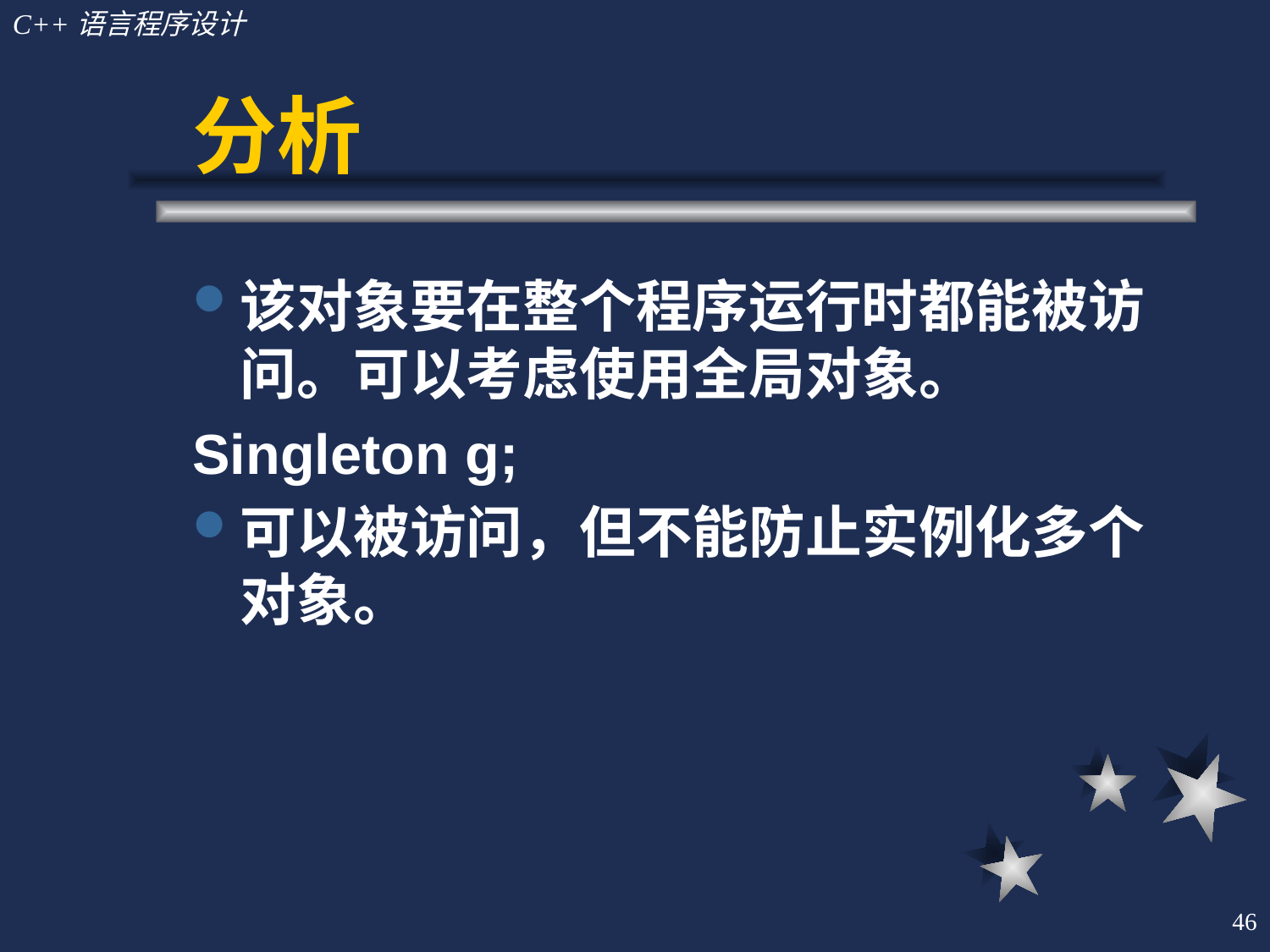

# 分析
该对象要在整个程序运行时都能被访问。可以考虑使用全局对象。
Singleton g;
可以被访问，但不能防止实例化多个对象。

46